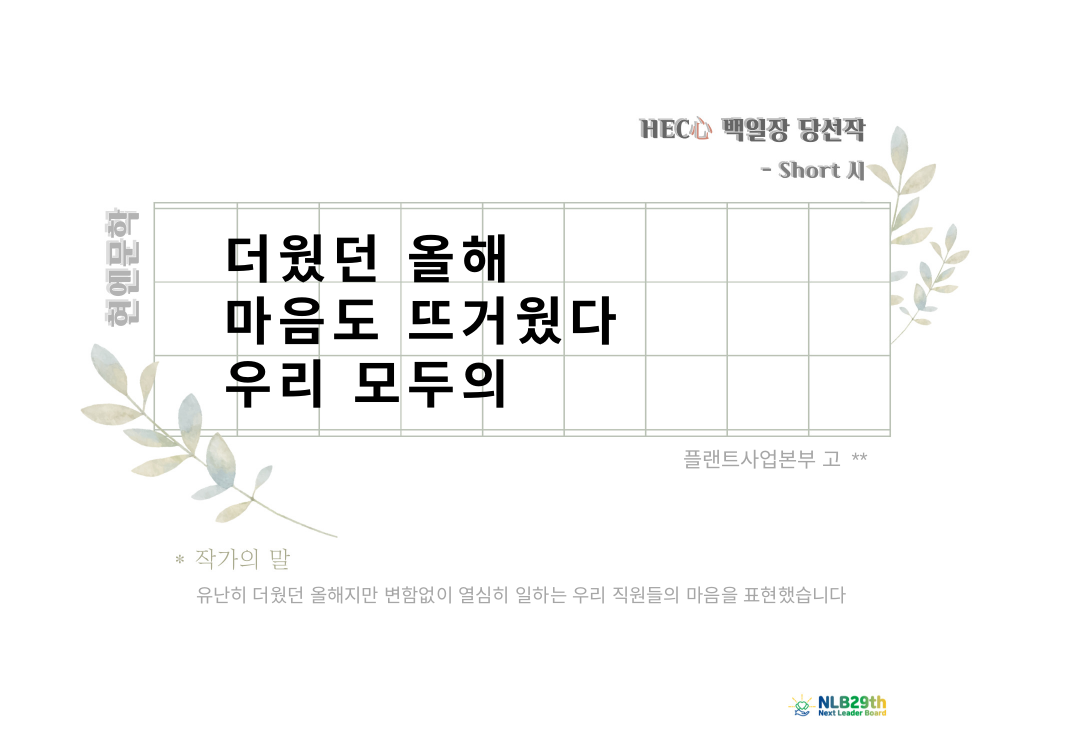

더웠던 올해
마음도 뜨거웠다
우리 모두의
플랜트사업본부 고 **
유난히 더웠던 올해지만 변함없이 열심히 일하는 우리 직원들의 마음을 표현했습니다